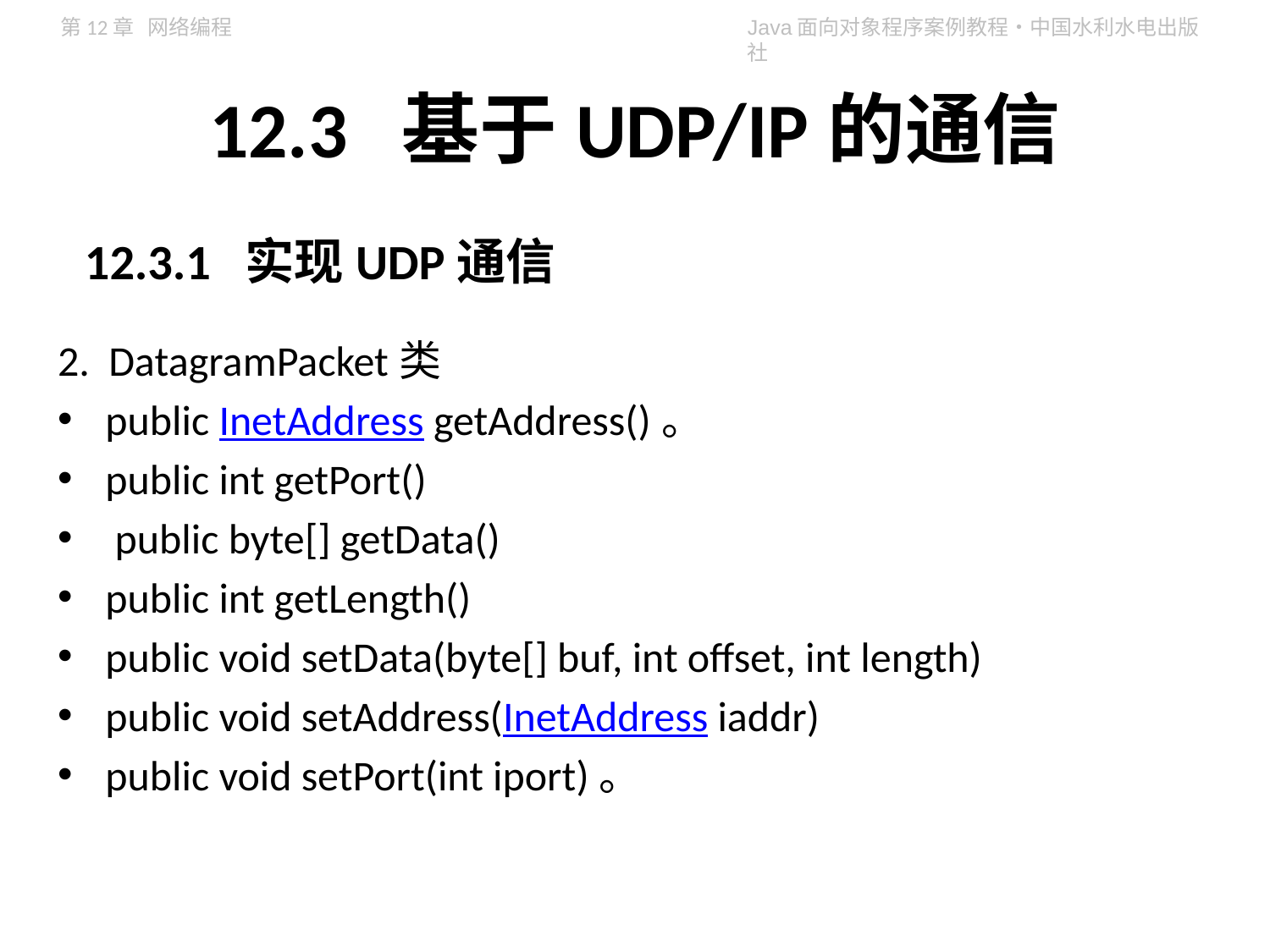

# 12.3  基于UDP/IP的通信
12.3.1  实现UDP通信
2.  DatagramPacket类
public InetAddress getAddress()。
public int getPort()
 public byte[] getData()
public int getLength()
public void setData(byte[] buf, int offset, int length)
public void setAddress(InetAddress iaddr)
public void setPort(int iport)。